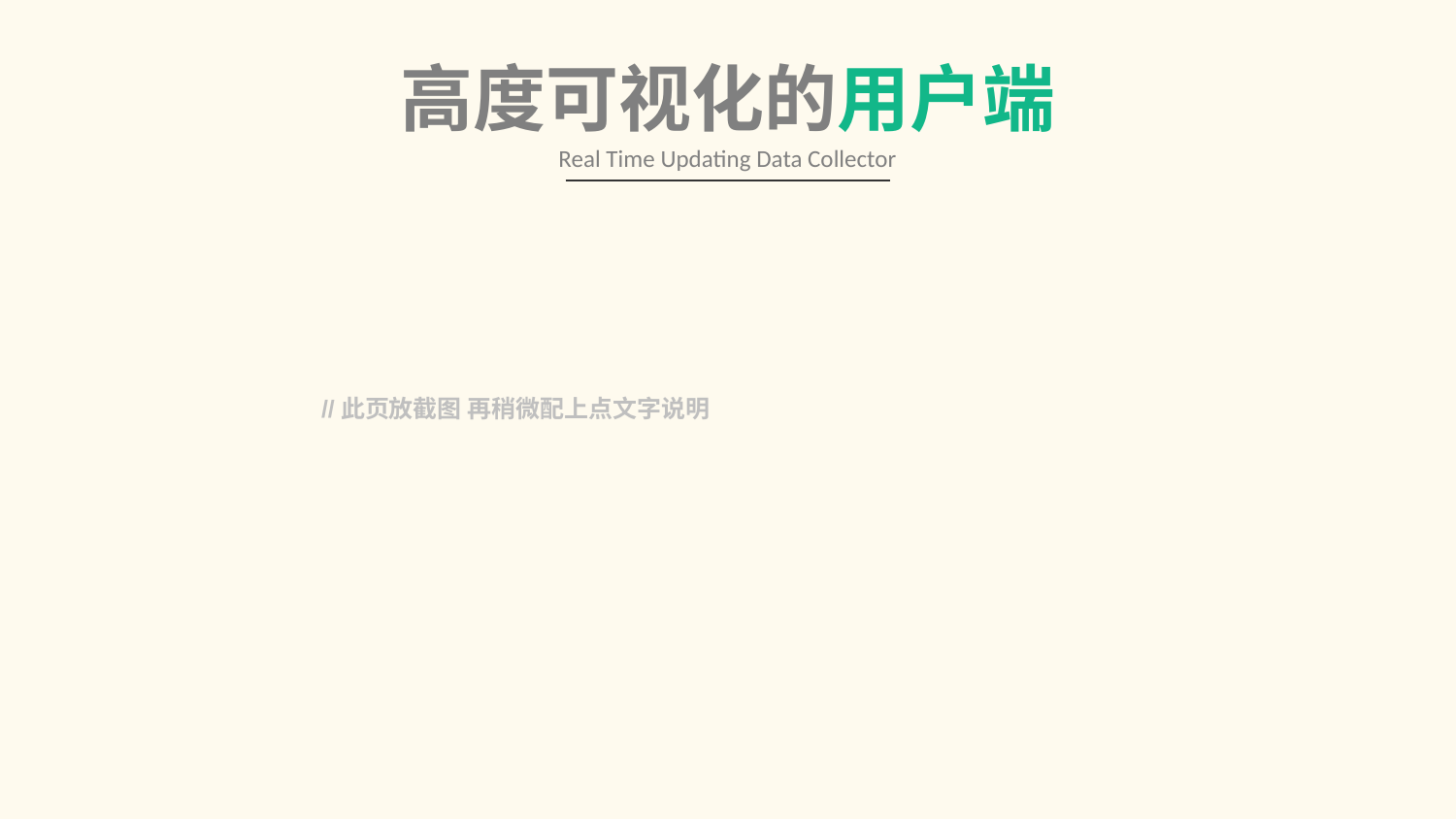

高度可视化的用户端
Real Time Updating Data Collector
//此页放截图 再稍微配上点文字说明